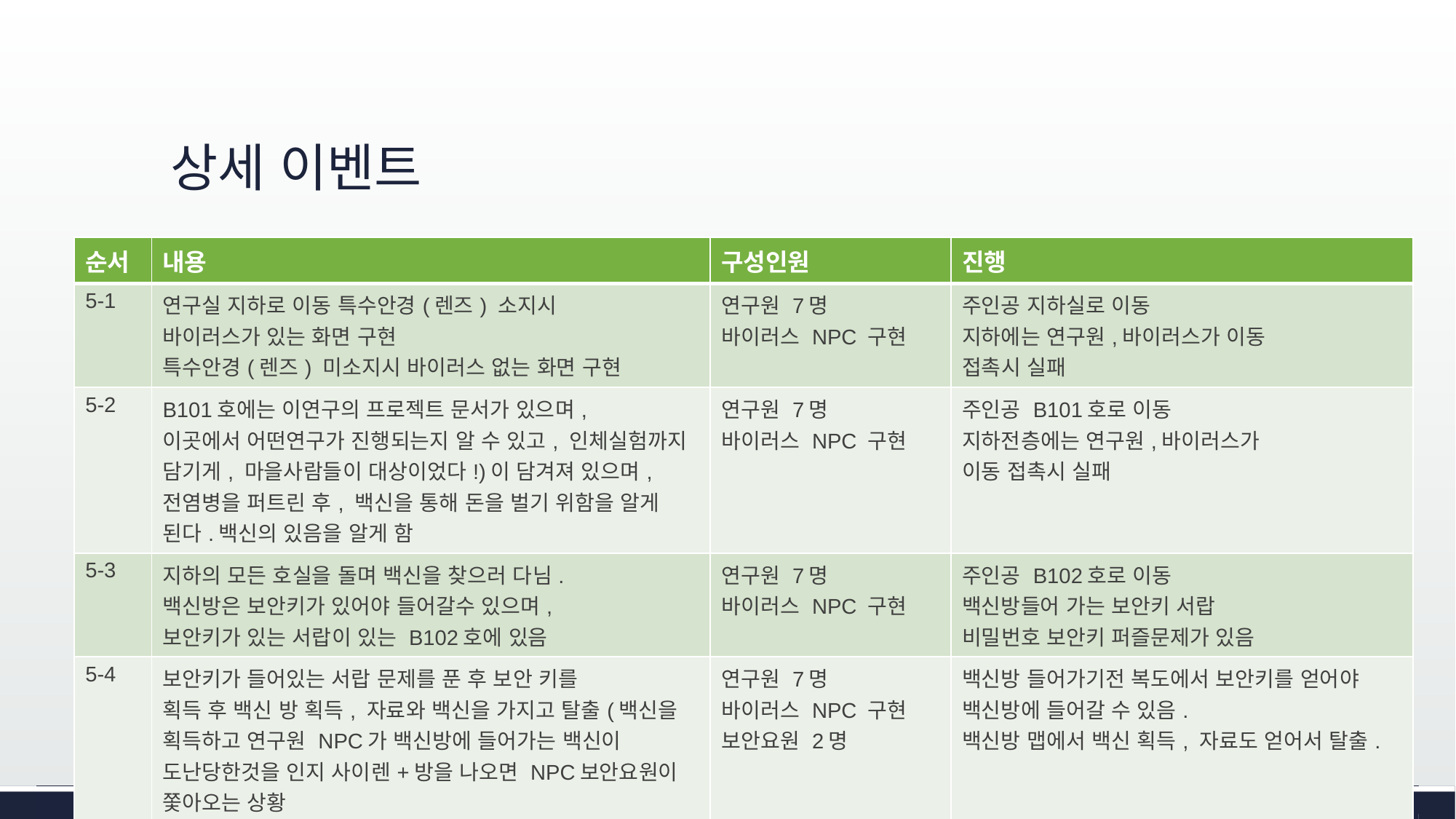

# 상세 이벤트
| 순서 | 내용 | 구성인원 | 진행 |
| --- | --- | --- | --- |
| 5-1 | 연구실 지하로 이동 특수안경(렌즈) 소지시 바이러스가 있는 화면 구현 특수안경(렌즈) 미소지시 바이러스 없는 화면 구현 | 연구원 7명 바이러스 NPC 구현 | 주인공 지하실로 이동 지하에는 연구원,바이러스가 이동 접촉시 실패 |
| 5-2 | B101호에는 이연구의 프로젝트 문서가 있으며, 이곳에서 어떤연구가 진행되는지 알 수 있고, 인체실험까지 담기게, 마을사람들이 대상이었다!)이 담겨져 있으며, 전염병을 퍼트린 후, 백신을 통해 돈을 벌기 위함을 알게 된다.백신의 있음을 알게 함 | 연구원 7명 바이러스 NPC 구현 | 주인공 B101호로 이동 지하전층에는 연구원,바이러스가 이동 접촉시 실패 |
| 5-3 | 지하의 모든 호실을 돌며 백신을 찾으러 다님. 백신방은 보안키가 있어야 들어갈수 있으며, 보안키가 있는 서랍이 있는 B102호에 있음 | 연구원 7명 바이러스 NPC 구현 | 주인공 B102호로 이동 백신방들어 가는 보안키 서랍 비밀번호 보안키 퍼즐문제가 있음 |
| 5-4 | 보안키가 들어있는 서랍 문제를 푼 후 보안 키를 획득 후 백신 방 획득, 자료와 백신을 가지고 탈출(백신을 획득하고 연구원 NPC가 백신방에 들어가는 백신이 도난당한것을 인지 사이렌+방을 나오면 NPC보안요원이 쫓아오는 상황 | 연구원 7명 바이러스 NPC 구현 보안요원 2명 | 백신방 들어가기전 복도에서 보안키를 얻어야 백신방에 들어갈 수 있음. 백신방 맵에서 백신 획득, 자료도 얻어서 탈출. |